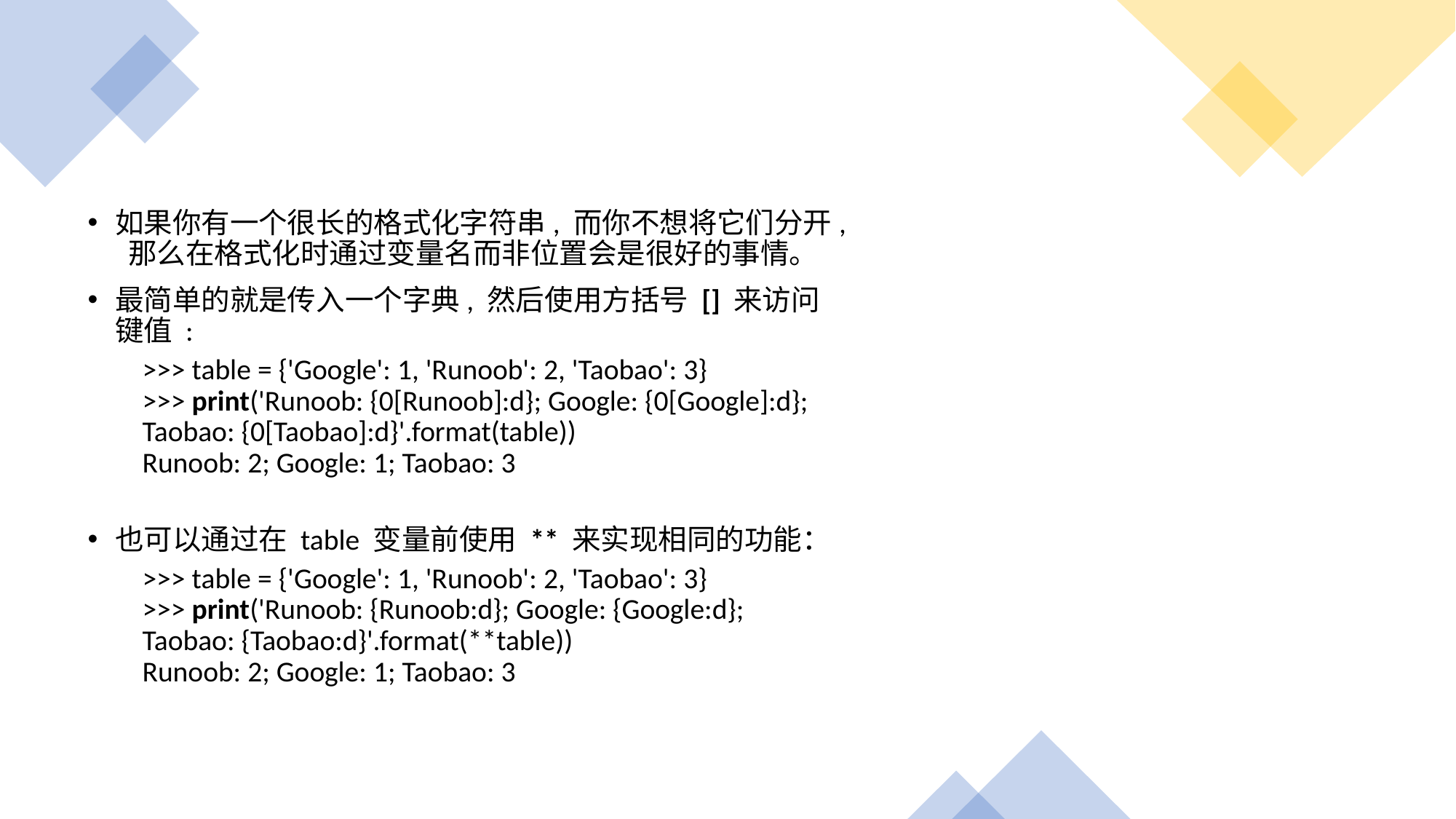

如果你有一个很长的格式化字符串, 而你不想将它们分开, 那么在格式化时通过变量名而非位置会是很好的事情。
最简单的就是传入一个字典, 然后使用方括号 [] 来访问键值 :
>>> table = {'Google': 1, 'Runoob': 2, 'Taobao': 3}
>>> print('Runoob: {0[Runoob]:d}; Google: {0[Google]:d}; Taobao: {0[Taobao]:d}'.format(table))
Runoob: 2; Google: 1; Taobao: 3
也可以通过在 table 变量前使用 ** 来实现相同的功能：
>>> table = {'Google': 1, 'Runoob': 2, 'Taobao': 3}
>>> print('Runoob: {Runoob:d}; Google: {Google:d}; Taobao: {Taobao:d}'.format(**table))
Runoob: 2; Google: 1; Taobao: 3

#